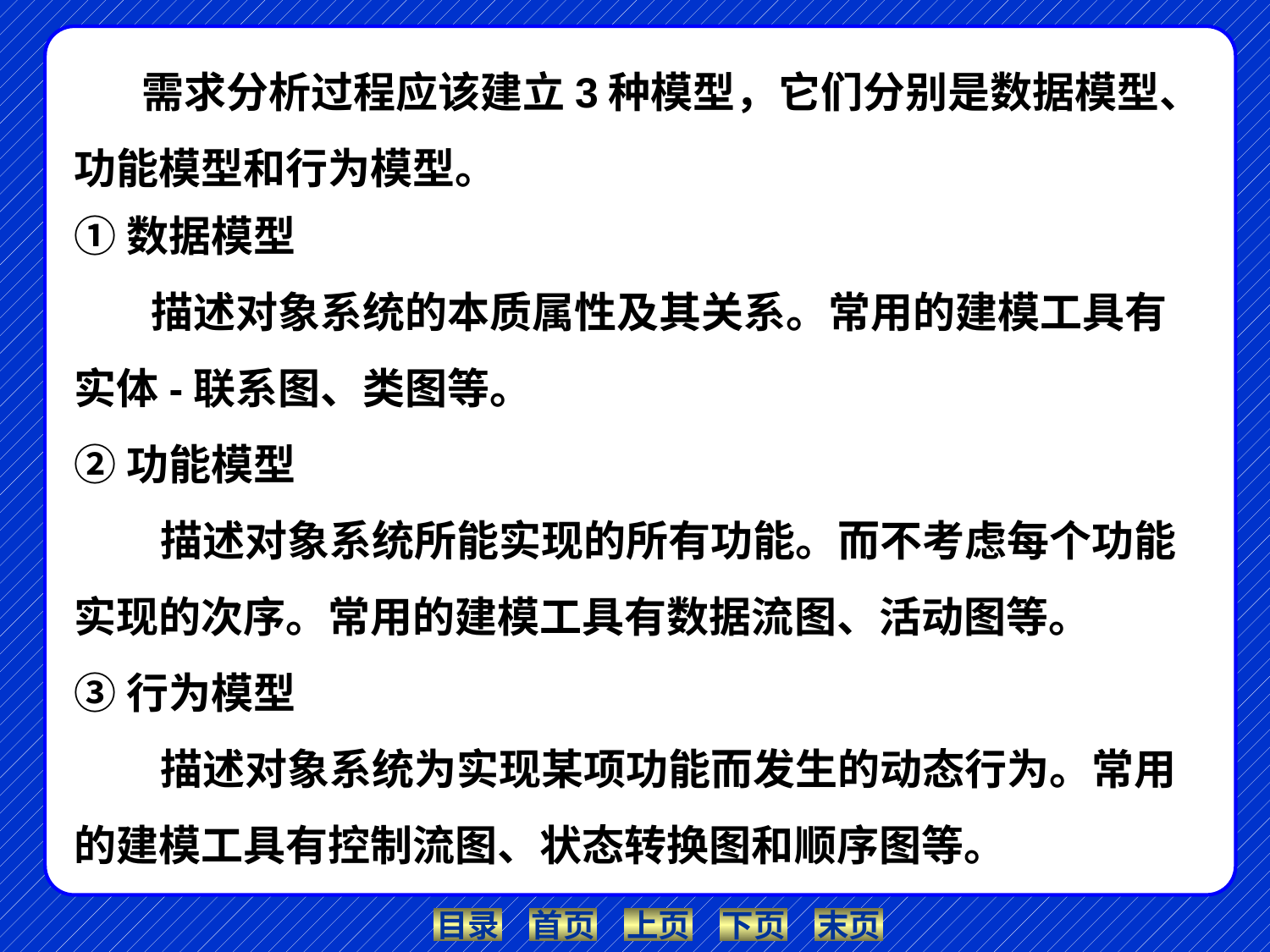

需求分析过程应该建立3种模型，它们分别是数据模型、功能模型和行为模型。
①数据模型
       描述对象系统的本质属性及其关系。常用的建模工具有实体-联系图、类图等。
②功能模型
        描述对象系统所能实现的所有功能。而不考虑每个功能实现的次序。常用的建模工具有数据流图、活动图等。
③行为模型
        描述对象系统为实现某项功能而发生的动态行为。常用的建模工具有控制流图、状态转换图和顺序图等。